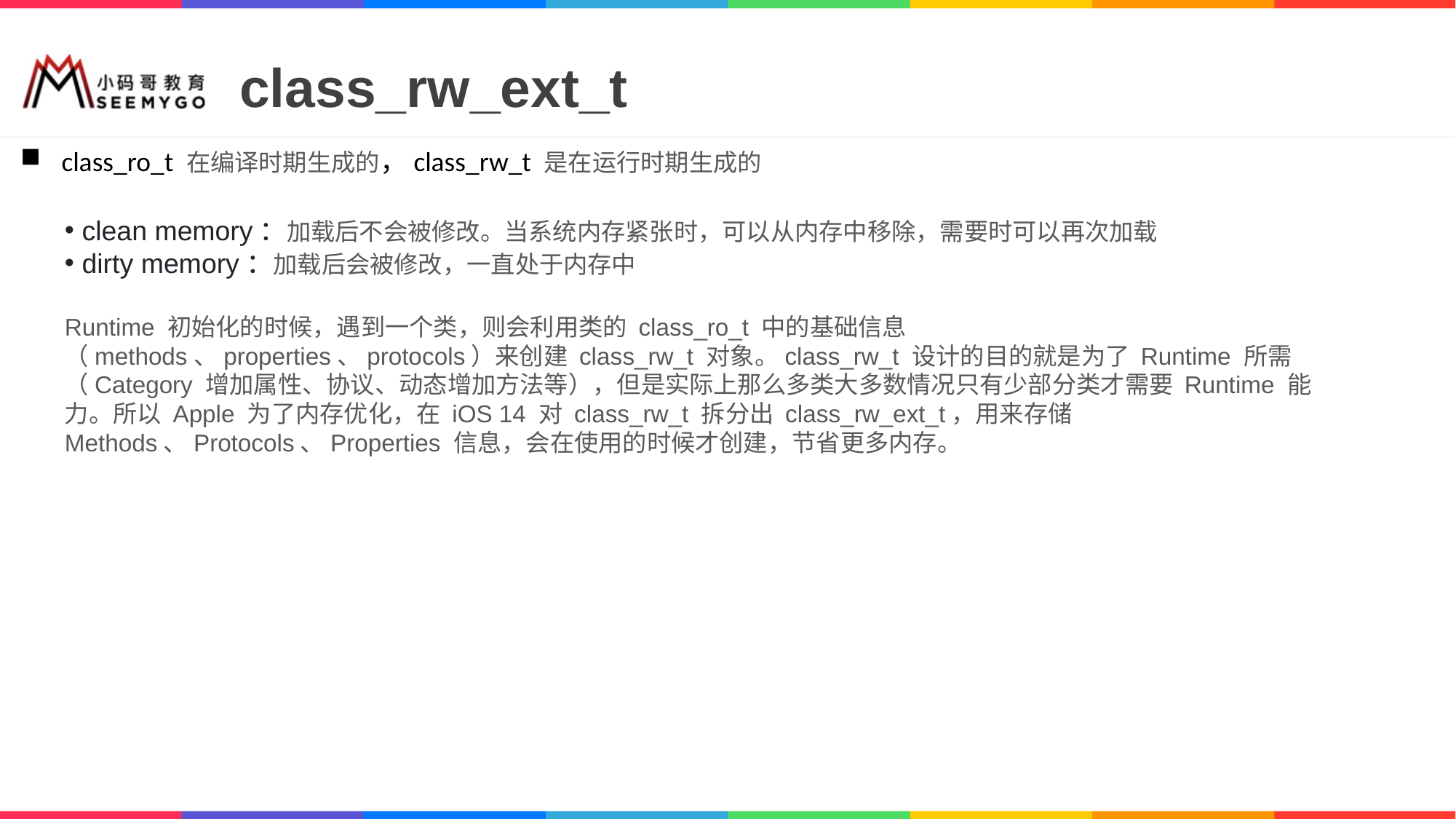

# class_rw_ext_t
class_ro_t 在编译时期生成的，class_rw_t 是在运行时期生成的
 clean memory：加载后不会被修改。当系统内存紧张时，可以从内存中移除，需要时可以再次加载
 dirty memory：加载后会被修改，一直处于内存中

Runtime 初始化的时候，遇到一个类，则会利用类的 class_ro_t 中的基础信息（methods、properties、protocols）来创建 class_rw_t 对象。class_rw_t 设计的目的就是为了 Runtime 所需（Category 增加属性、协议、动态增加方法等），但是实际上那么多类大多数情况只有少部分类才需要 Runtime 能力。所以 Apple 为了内存优化，在 iOS 14 对 class_rw_t 拆分出 class_rw_ext_t，用来存储 Methods、Protocols、Properties 信息，会在使用的时候才创建，节省更多内存。